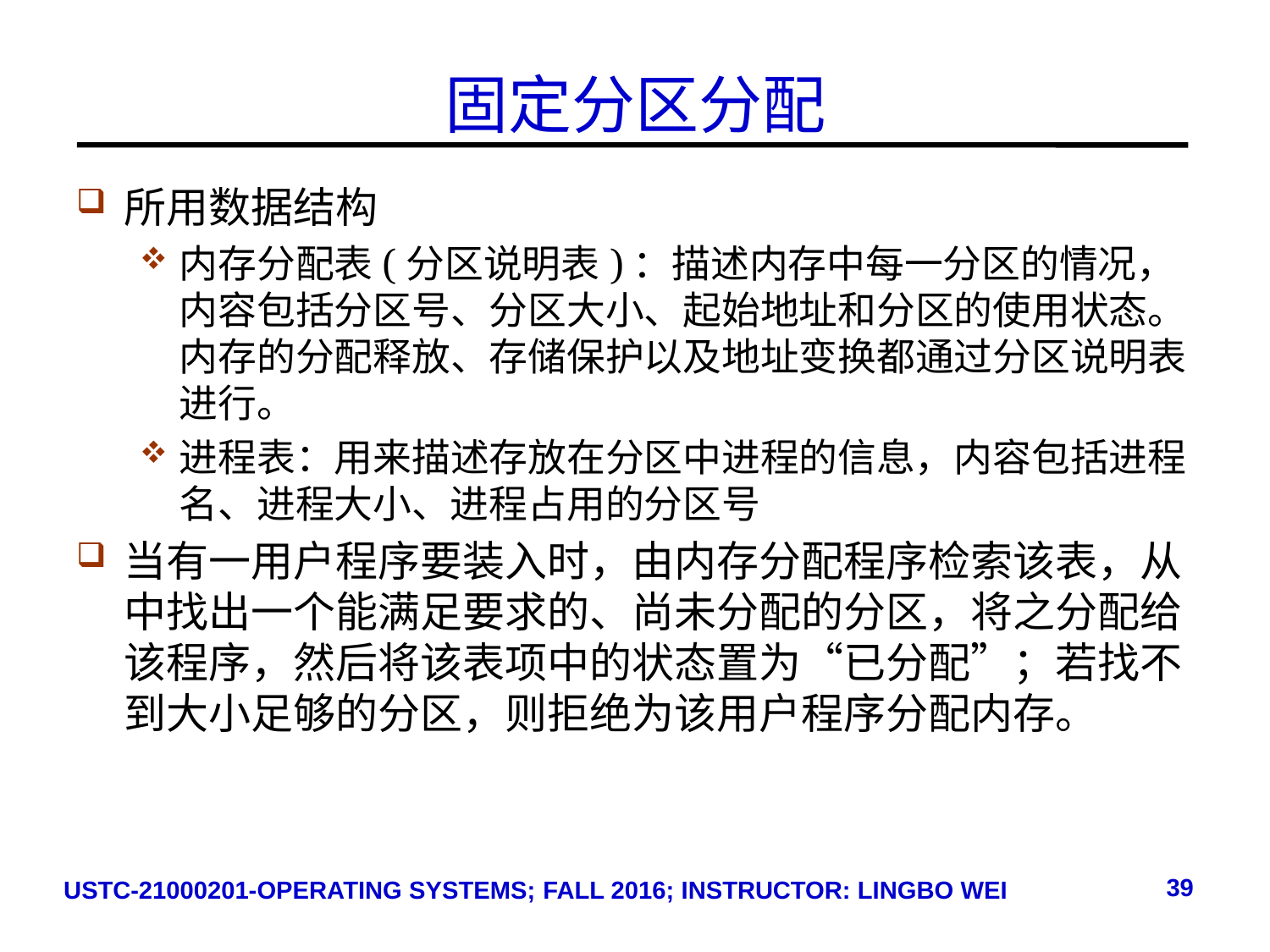

# 固定分区分配
所用数据结构
内存分配表(分区说明表)：描述内存中每一分区的情况，内容包括分区号、分区大小、起始地址和分区的使用状态。内存的分配释放、存储保护以及地址变换都通过分区说明表进行。
进程表：用来描述存放在分区中进程的信息，内容包括进程名、进程大小、进程占用的分区号
当有一用户程序要装入时，由内存分配程序检索该表，从中找出一个能满足要求的、尚未分配的分区，将之分配给该程序，然后将该表项中的状态置为“已分配”；若找不到大小足够的分区，则拒绝为该用户程序分配内存。

39
USTC-21000201-OPERATING SYSTEMS; FALL 2016; INSTRUCTOR: LINGBO WEI